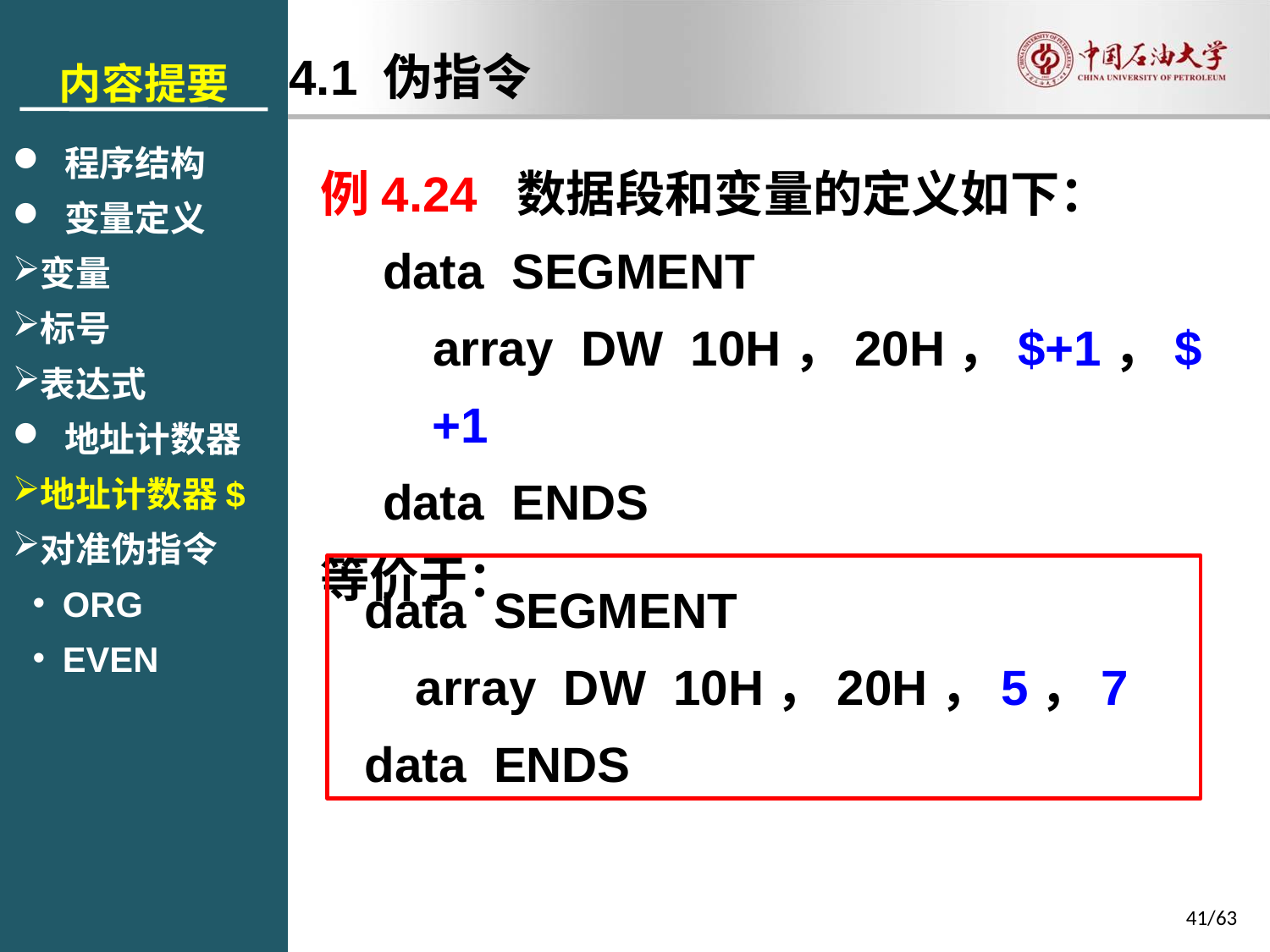

内容提要
 程序结构
 变量定义
变量
标号
表达式
 地址计数器
地址计数器$
对准伪指令
ORG
EVEN

4.1 伪指令
例4.24  数据段和变量的定义如下：
data  SEGMENT
array  DW  10H，20H，$+1，$+1
data  ENDS
等价于：
data  SEGMENT
array  DW  10H，20H，5，7
data  ENDS
41/63